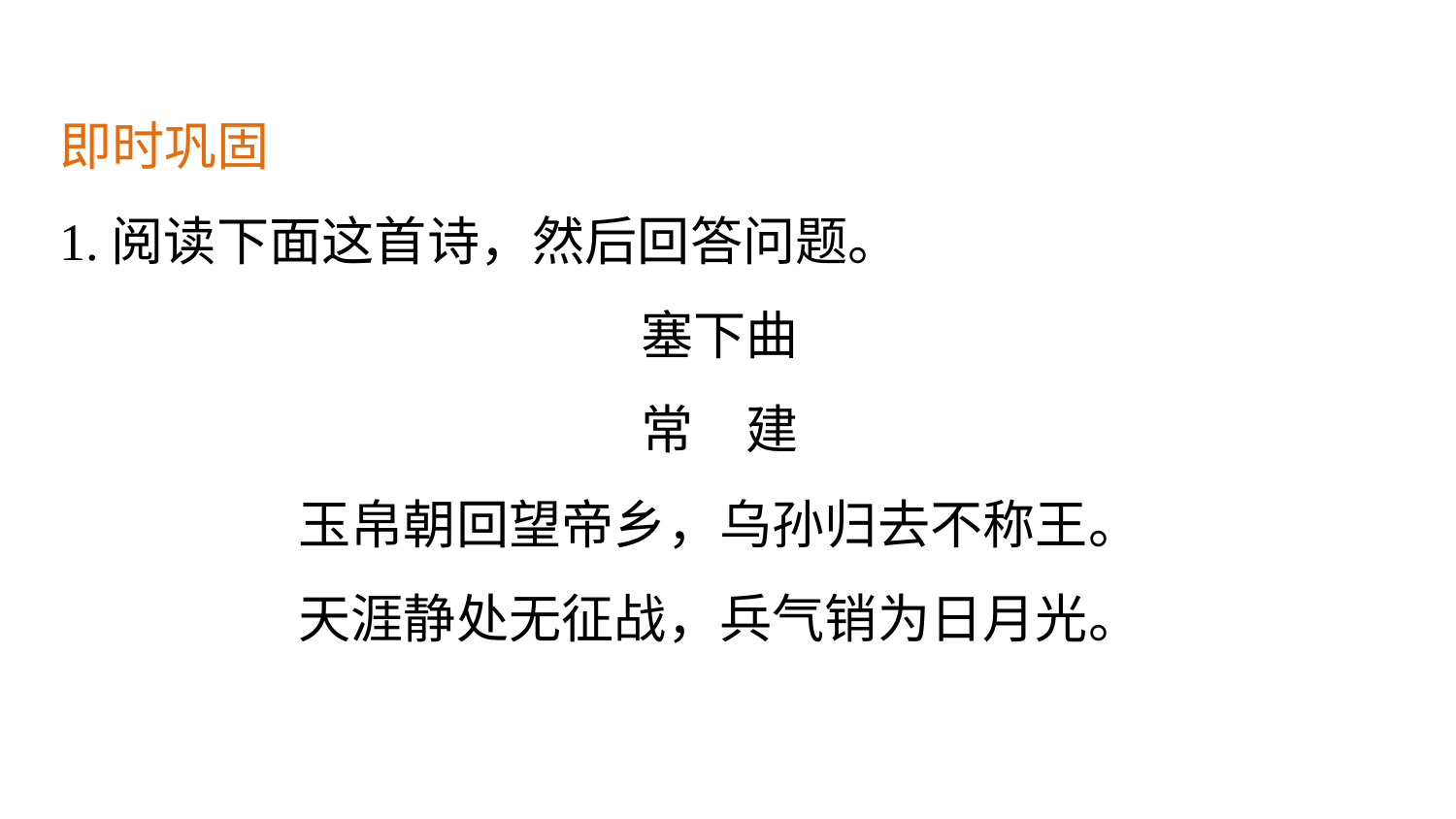

即时巩固
1.阅读下面这首诗，然后回答问题。
塞下曲
常　建
玉帛朝回望帝乡，乌孙归去不称王。
天涯静处无征战，兵气销为日月光。